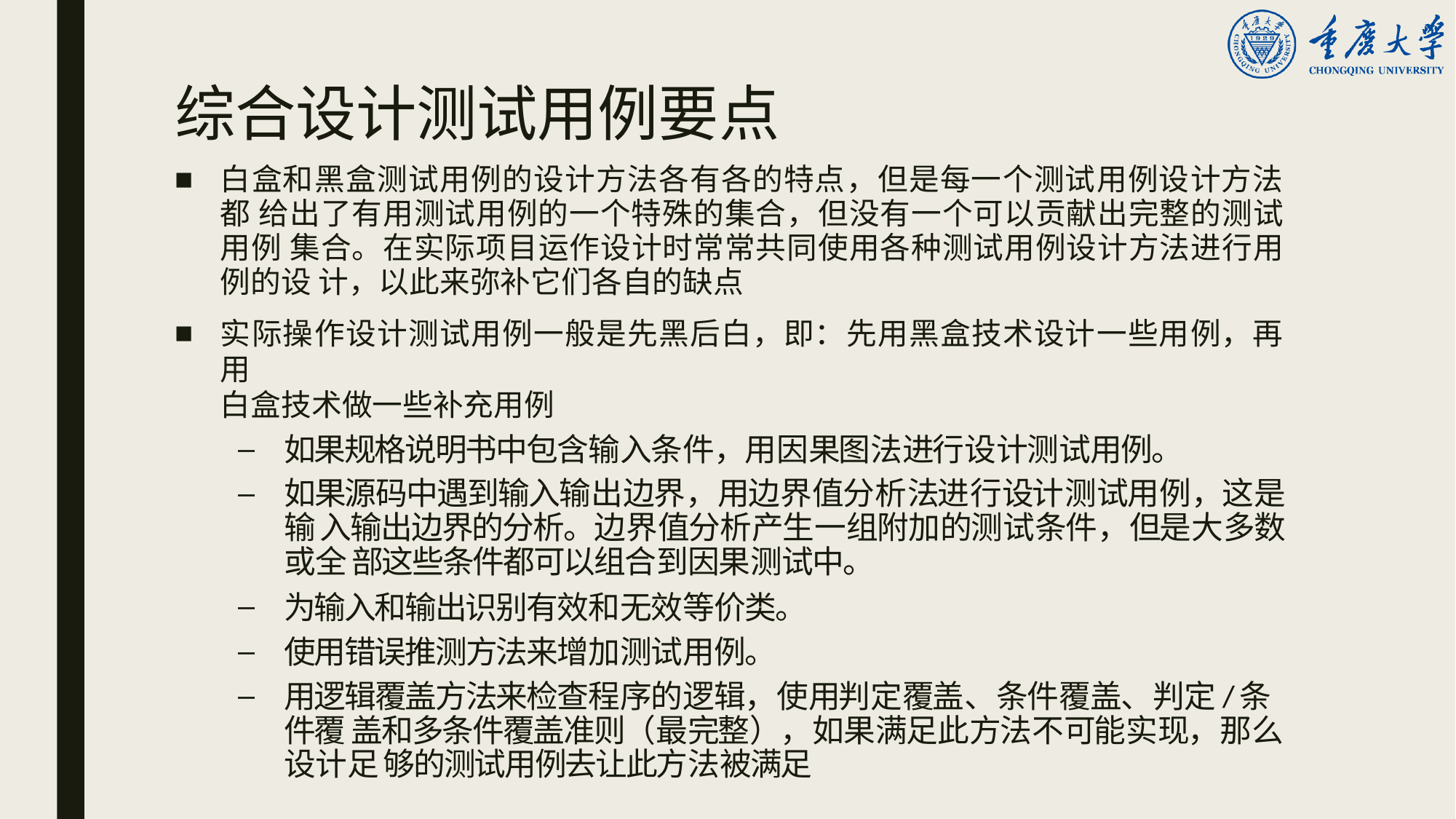

# 综合设计测试用例要点
白盒和黑盒测试用例的设计方法各有各的特点，但是每一个测试用例设计方法都 给出了有用测试用例的一个特殊的集合，但没有一个可以贡献出完整的测试用例 集合。在实际项目运作设计时常常共同使用各种测试用例设计方法进行用例的设 计，以此来弥补它们各自的缺点
实际操作设计测试用例一般是先黑后白，即：先用黑盒技术设计一些用例，再用
白盒技术做一些补充用例
如果规格说明书中包含输入条件，用因果图法进行设计测试用例。
如果源码中遇到输入输出边界，用边界值分析法进行设计测试用例，这是输 入输出边界的分析。边界值分析产生一组附加的测试条件，但是大多数或全 部这些条件都可以组合到因果测试中。
为输入和输出识别有效和无效等价类。
使用错误推测方法来增加测试用例。
用逻辑覆盖方法来检查程序的逻辑，使用判定覆盖、条件覆盖、判定/条件覆 盖和多条件覆盖准则（最完整），如果满足此方法不可能实现，那么设计足 够的测试用例去让此方法被满足